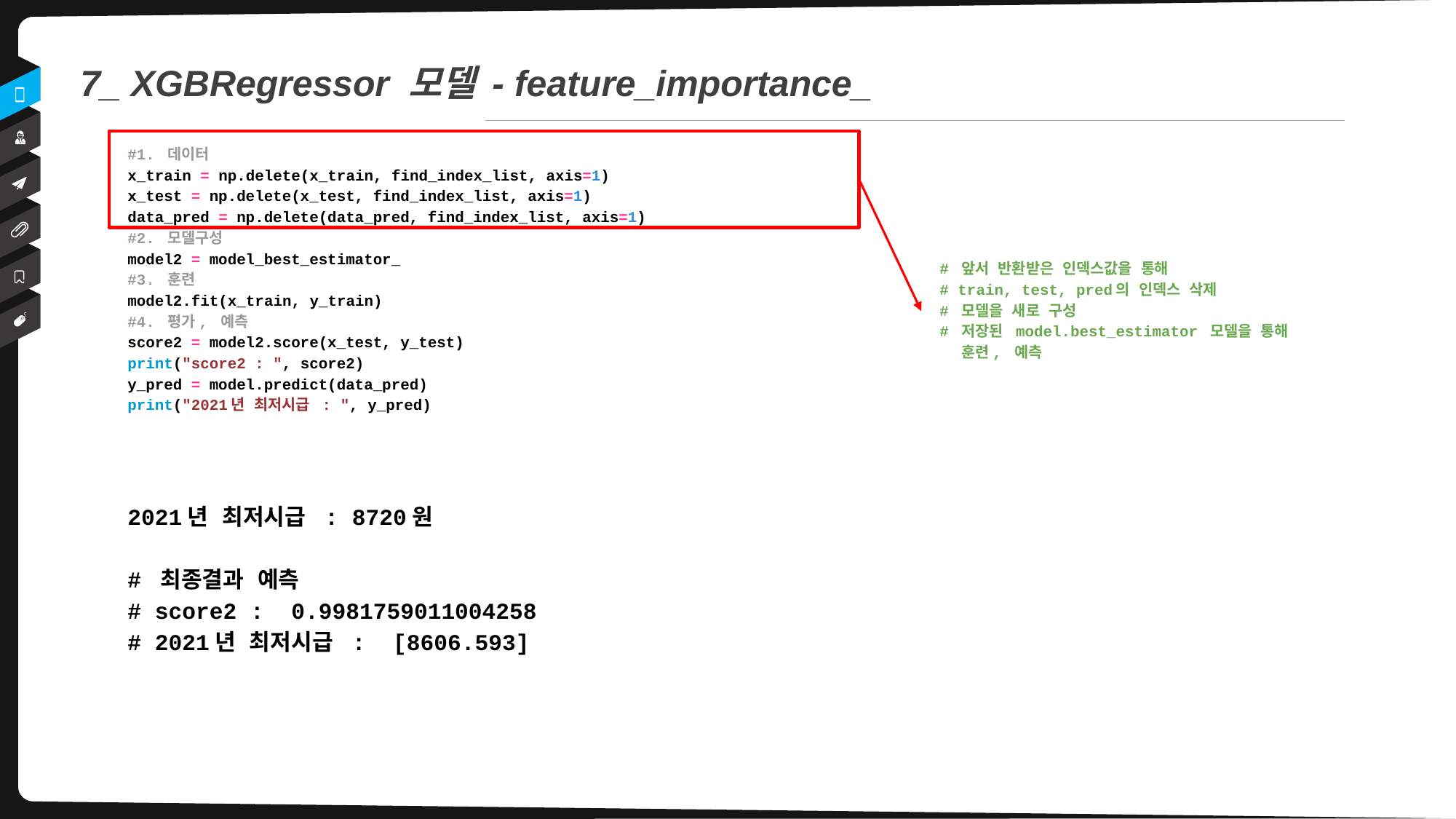

7_ XGBRegressor 모델 - feature_importance_

#1. 데이터
x_train = np.delete(x_train, find_index_list, axis=1)
x_test = np.delete(x_test, find_index_list, axis=1)
data_pred = np.delete(data_pred, find_index_list, axis=1)
#2. 모델구성
model2 = model_best_estimator_
#3. 훈련
model2.fit(x_train, y_train)
#4. 평가, 예측
score2 = model2.score(x_test, y_test)
print("score2 : ", score2)
y_pred = model.predict(data_pred)
print("2021년 최저시급 : ", y_pred)

# 앞서 반환받은 인덱스값을 통해
# train, test, pred의 인덱스 삭제
# 모델을 새로 구성
# 저장된 model.best_estimator 모델을 통해
  훈련, 예측

2021년 최저시급 : 8720원

# 최종결과 예측
# score2 :  0.9981759011004258
# 2021년 최저시급 :  [8606.593]